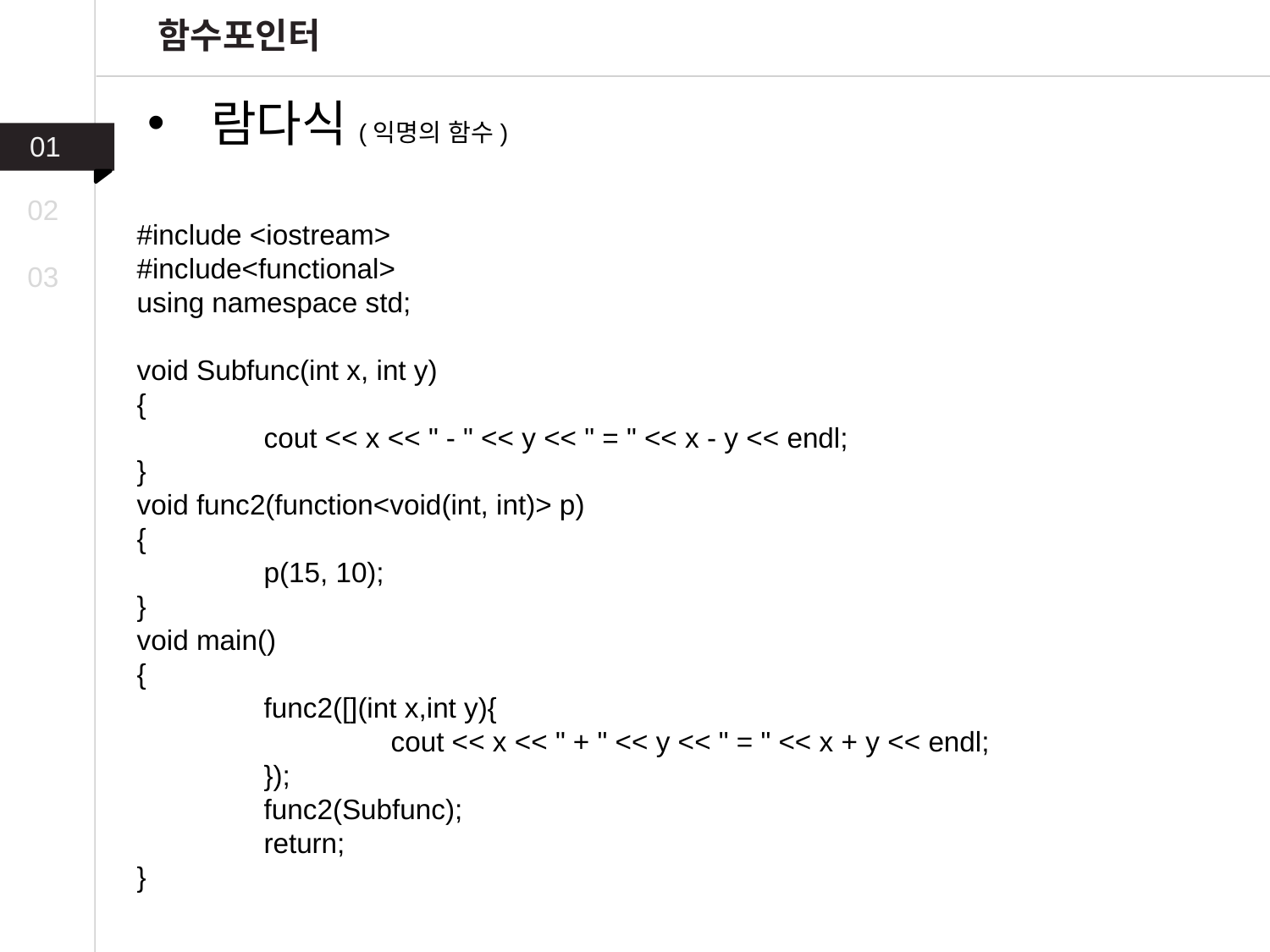

함수포인터
람다식(익명의 함수)
01

02
#include <iostream>
#include<functional>
using namespace std;

void Subfunc(int x, int y)
{
	cout << x << " - " << y << " = " << x - y << endl;
}
void func2(function<void(int, int)> p)
{
	p(15, 10);
}
void main()
{
	func2([](int x,int y){
		cout << x << " + " << y << " = " << x + y << endl;
	});
	func2(Subfunc);
	return;
}
03